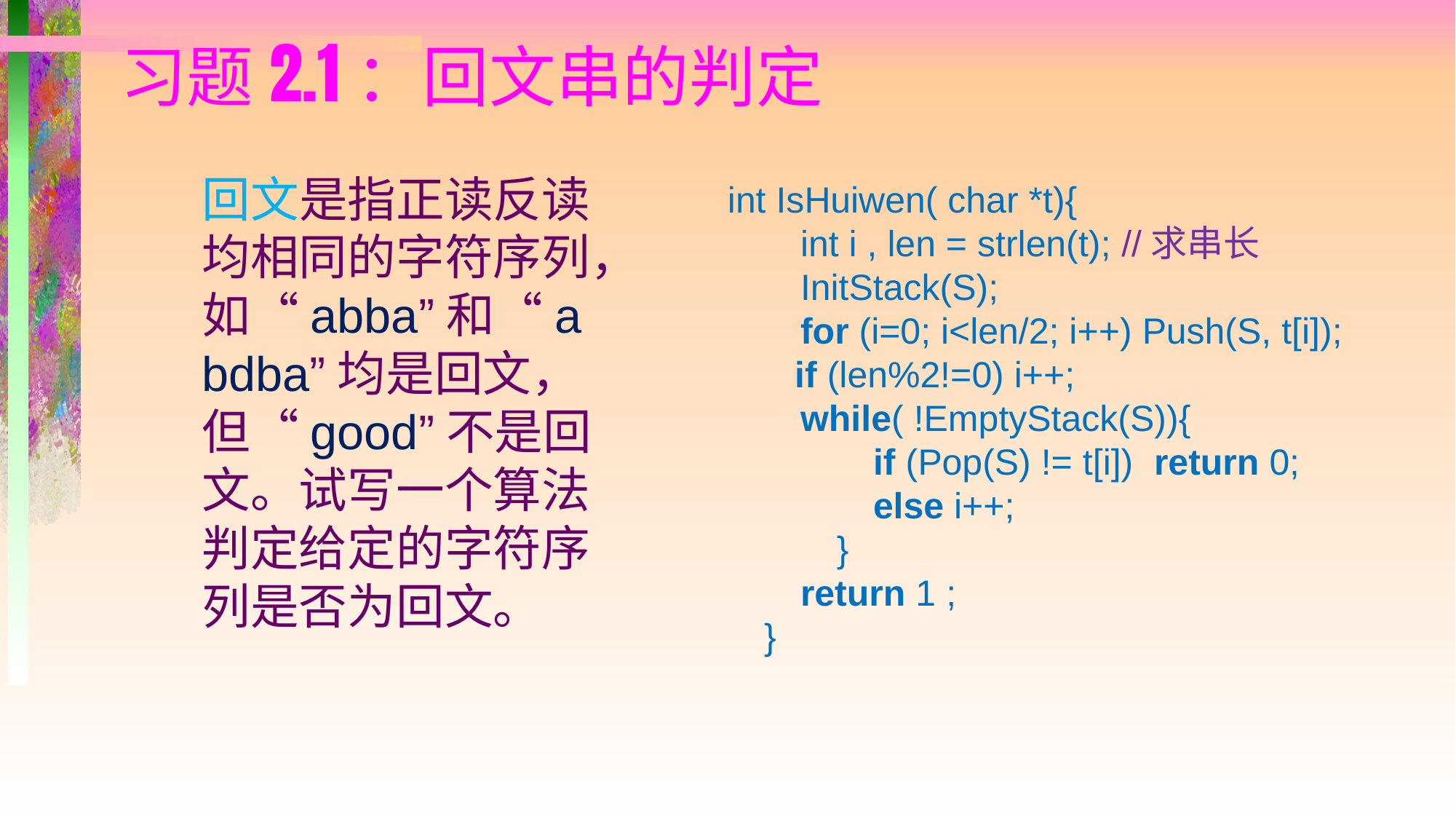

# 习题2.1：回文串的判定
回文是指正读反读均相同的字符序列，如“abba”和“abdba”均是回文，但“good”不是回文。试写一个算法判定给定的字符序列是否为回文。
　int IsHuiwen( char *t){
　　　int i , len = strlen(t); //求串长
　　　InitStack(S);
　　　for (i=0; i<len/2; i++) Push(S, t[i]);
           if (len%2!=0) i++;
　　　while( !EmptyStack(S)){
　　　　　if (Pop(S) != t[i])  return 0;
　　　　　else i++;
　　　　} 
　　　return 1 ;
　　}